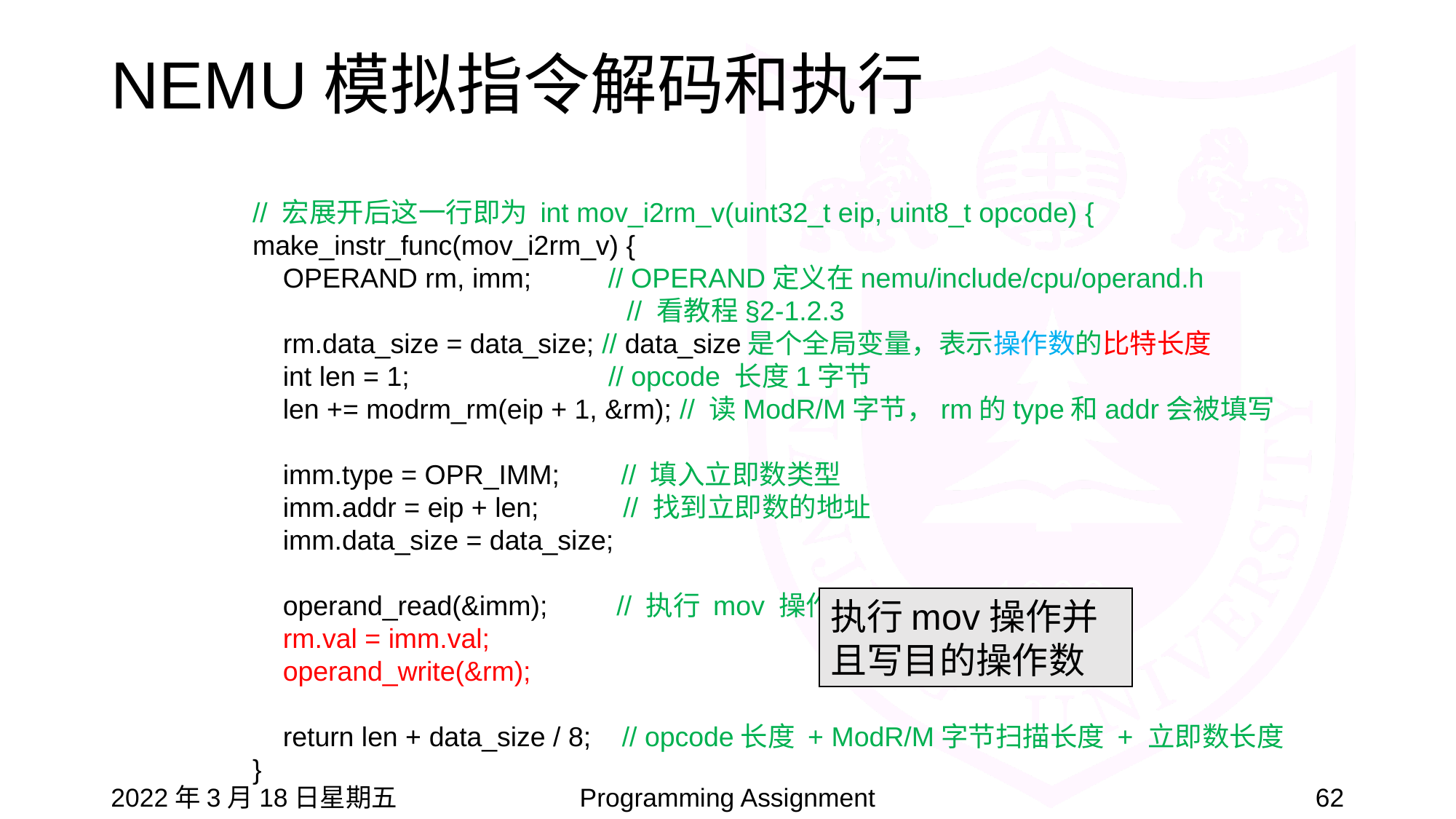

# NEMU模拟指令解码和执行
// 宏展开后这一行即为 int mov_i2rm_v(uint32_t eip, uint8_t opcode) {
make_instr_func(mov_i2rm_v) {
    OPERAND rm, imm;          // OPERAND定义在nemu/include/cpu/operand.h
                                                 // 看教程§2-1.2.3
    rm.data_size = data_size; // data_size是个全局变量，表示操作数的比特长度
    int len = 1;                          // opcode 长度1字节
    len += modrm_rm(eip + 1, &rm); // 读ModR/M字节，rm的type和addr会被填写

    imm.type = OPR_IMM;        // 填入立即数类型
    imm.addr = eip + len;           // 找到立即数的地址
    imm.data_size = data_size;

    operand_read(&imm);         // 执行 mov 操作
    rm.val = imm.val;
    operand_write(&rm);

    return len + data_size / 8;    // opcode长度 + ModR/M字节扫描长度 + 立即数长度
}
执行mov操作并且写目的操作数
2022年3月18日星期五
Programming Assignment
62